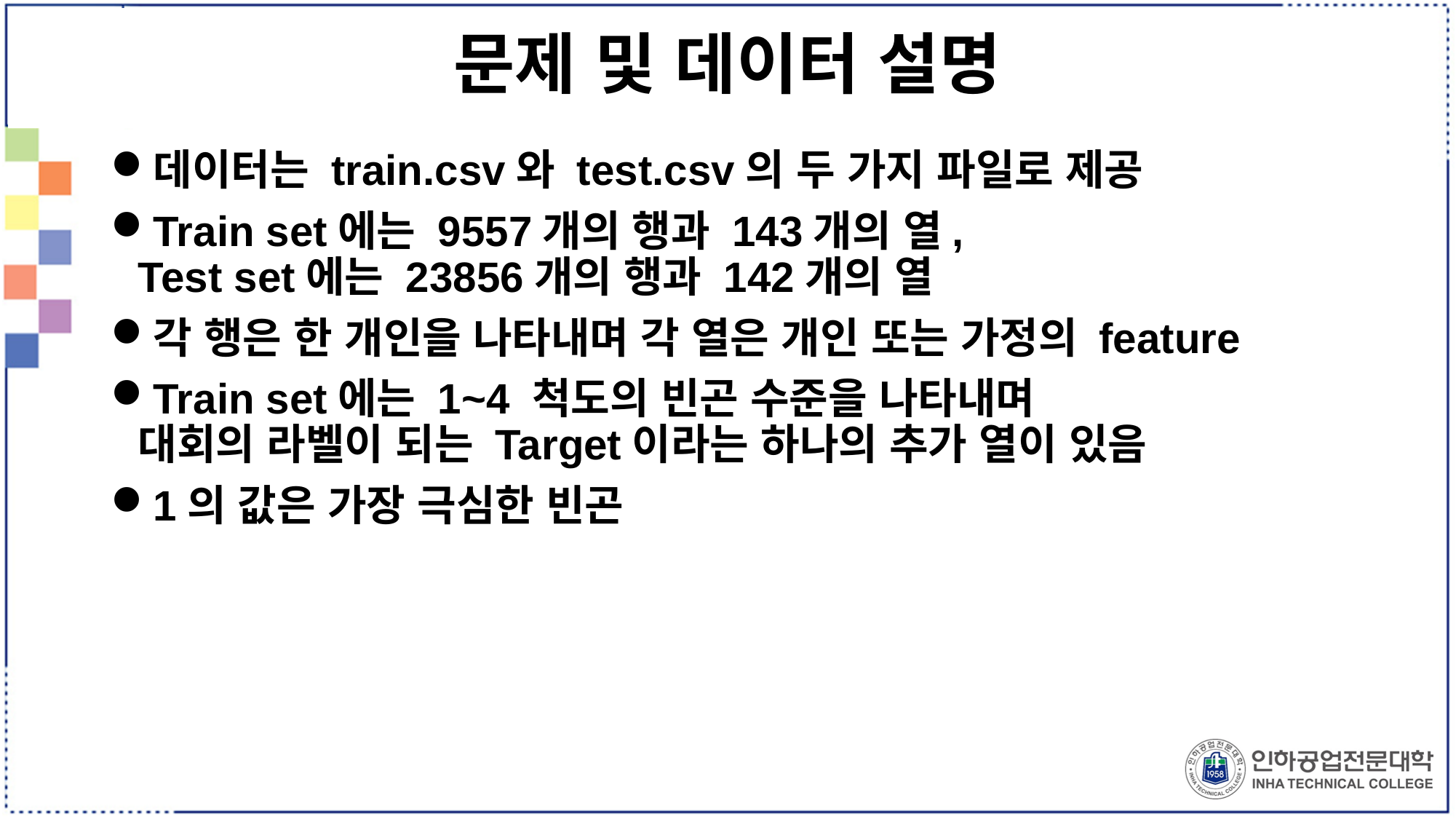

# 문제 및 데이터 설명
데이터는 train.csv와 test.csv의 두 가지 파일로 제공
Train set에는 9557개의 행과 143개의 열,
Test set에는 23856개의 행과 142개의 열
각 행은 한 개인을 나타내며 각 열은 개인 또는 가정의 feature
Train set에는 1~4 척도의 빈곤 수준을 나타내며
대회의 라벨이 되는 Target이라는 하나의 추가 열이 있음
1의 값은 가장 극심한 빈곤